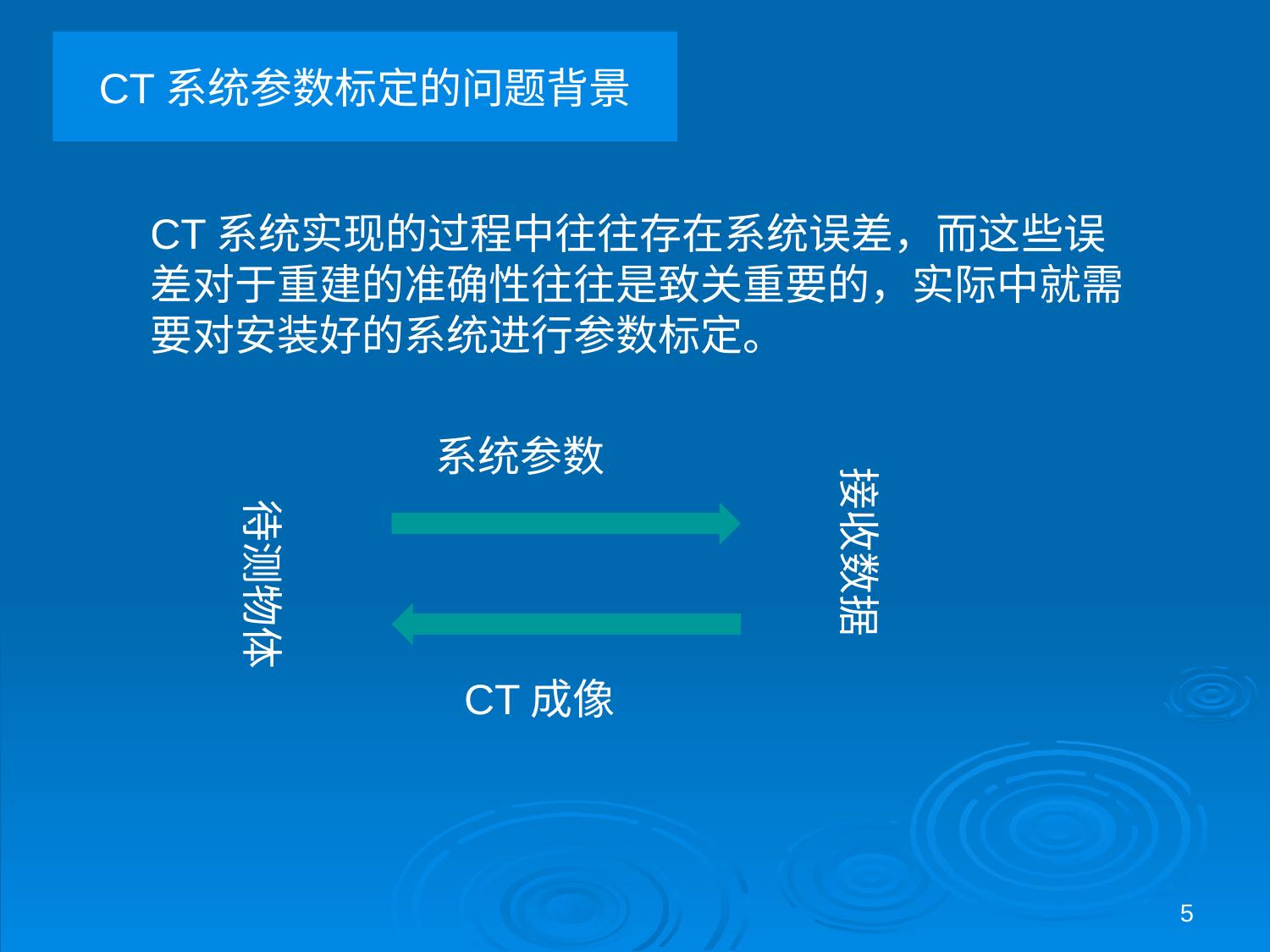

CT系统参数标定的问题背景
CT系统实现的过程中往往存在系统误差，而这些误差对于重建的准确性往往是致关重要的，实际中就需要对安装好的系统进行参数标定。

系统参数
接收数据
待测物体

CT成像
5